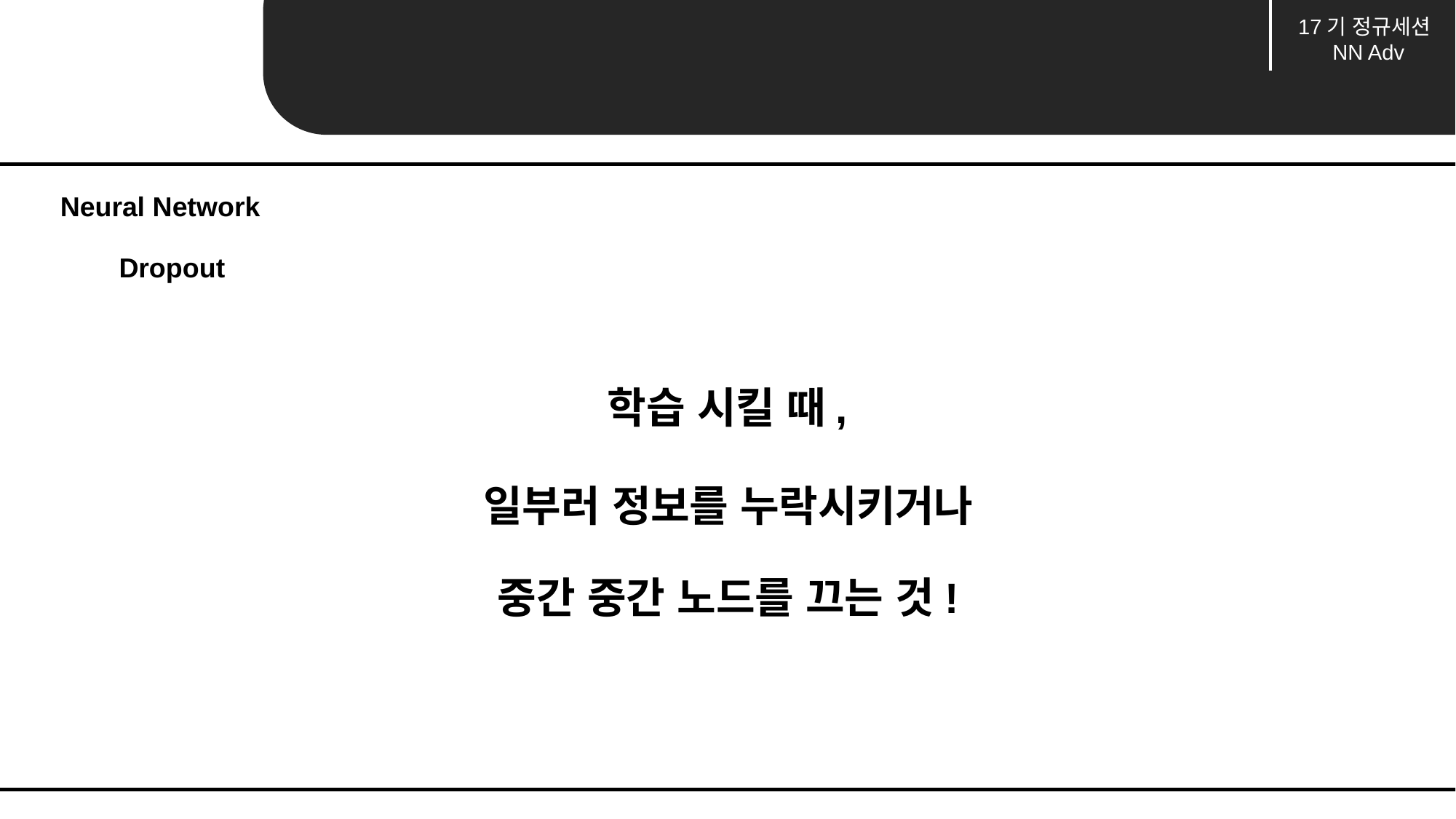

17기 정규세션
SVM
17기 정규세션
NN Adv
Unit  06 ㅣDropout
Neural Network
Dropout
학습 시킬 때,
일부러 정보를 누락시키거나 중간 중간 노드를 끄는 것!